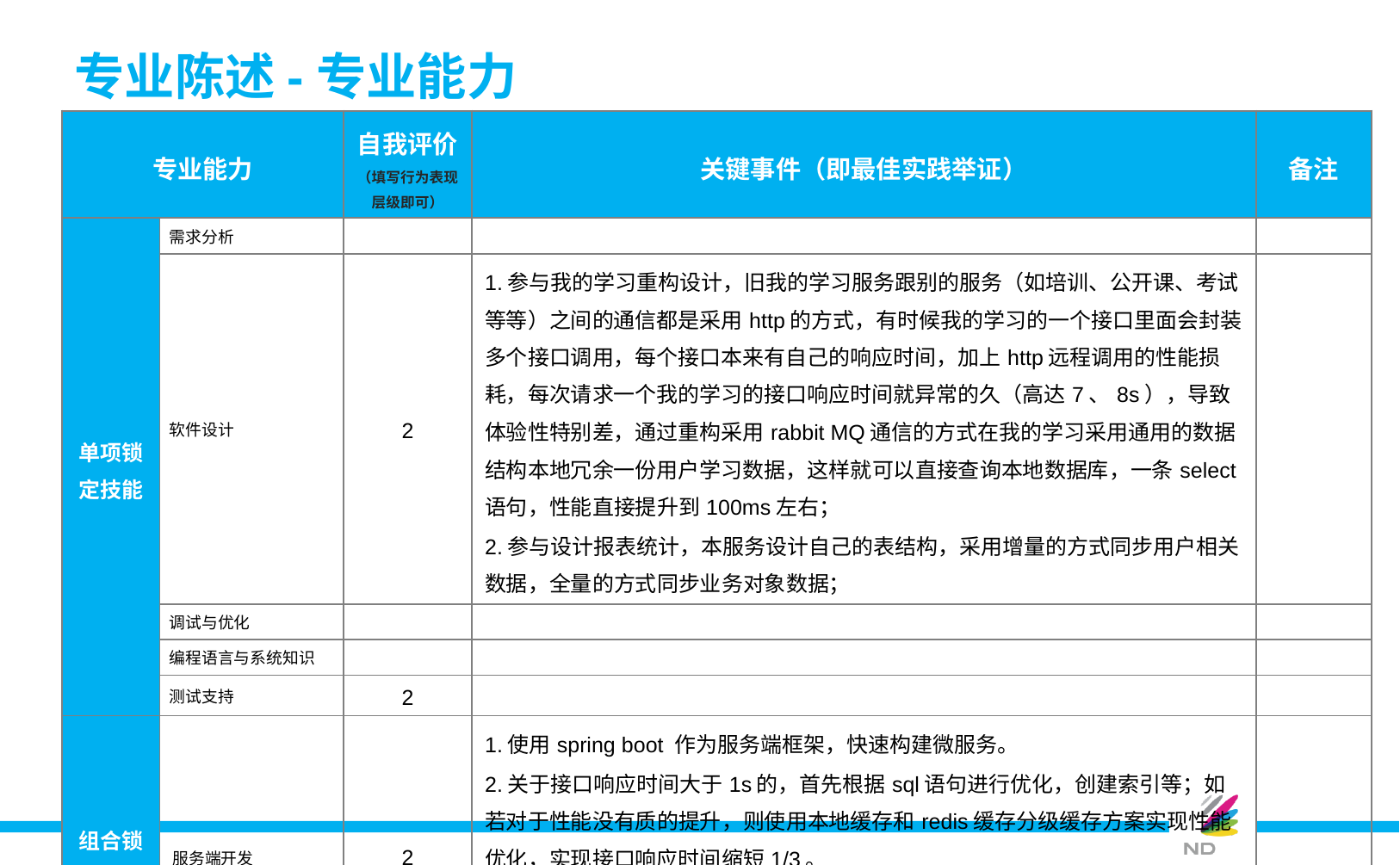

# 专业陈述-专业能力
| 专业能力 |  | 自我评价 （填写行为表现层级即可） | 关键事件（即最佳实践举证） | 备注 |
| --- | --- | --- | --- | --- |
| 单项锁定技能 | 需求分析 |  |  |  |
|  | 软件设计 | 2 | 1.参与我的学习重构设计，旧我的学习服务跟别的服务（如培训、公开课、考试等等）之间的通信都是采用http的方式，有时候我的学习的一个接口里面会封装多个接口调用，每个接口本来有自己的响应时间，加上http远程调用的性能损耗，每次请求一个我的学习的接口响应时间就异常的久（高达7、8s），导致体验性特别差，通过重构采用rabbit MQ通信的方式在我的学习采用通用的数据结构本地冗余一份用户学习数据，这样就可以直接查询本地数据库，一条select语句，性能直接提升到100ms左右； 2.参与设计报表统计，本服务设计自己的表结构，采用增量的方式同步用户相关数据，全量的方式同步业务对象数据； |  |
|  | 调试与优化 |  |  |  |
|  | 编程语言与系统知识 |  |  |  |
|  | 测试支持 | 2 |  |  |
| 组合锁定技能 | 服务端开发 | 2 | 1.使用spring boot 作为服务端框架，快速构建微服务。 2.关于接口响应时间大于1s的，首先根据sql语句进行优化，创建索引等；如若对于性能没有质的提升，则使用本地缓存和redis缓存分级缓存方案实现性能优化，实现接口响应时间缩短1/3。 3.服务之间的通信采用spring feginclient方法进行方法间的调用，也采用rabbit MQ消息机制进行通信； 4. 采用spring data jpa 作为数据访问层，spring data solr作为检索引擎; |  |
6